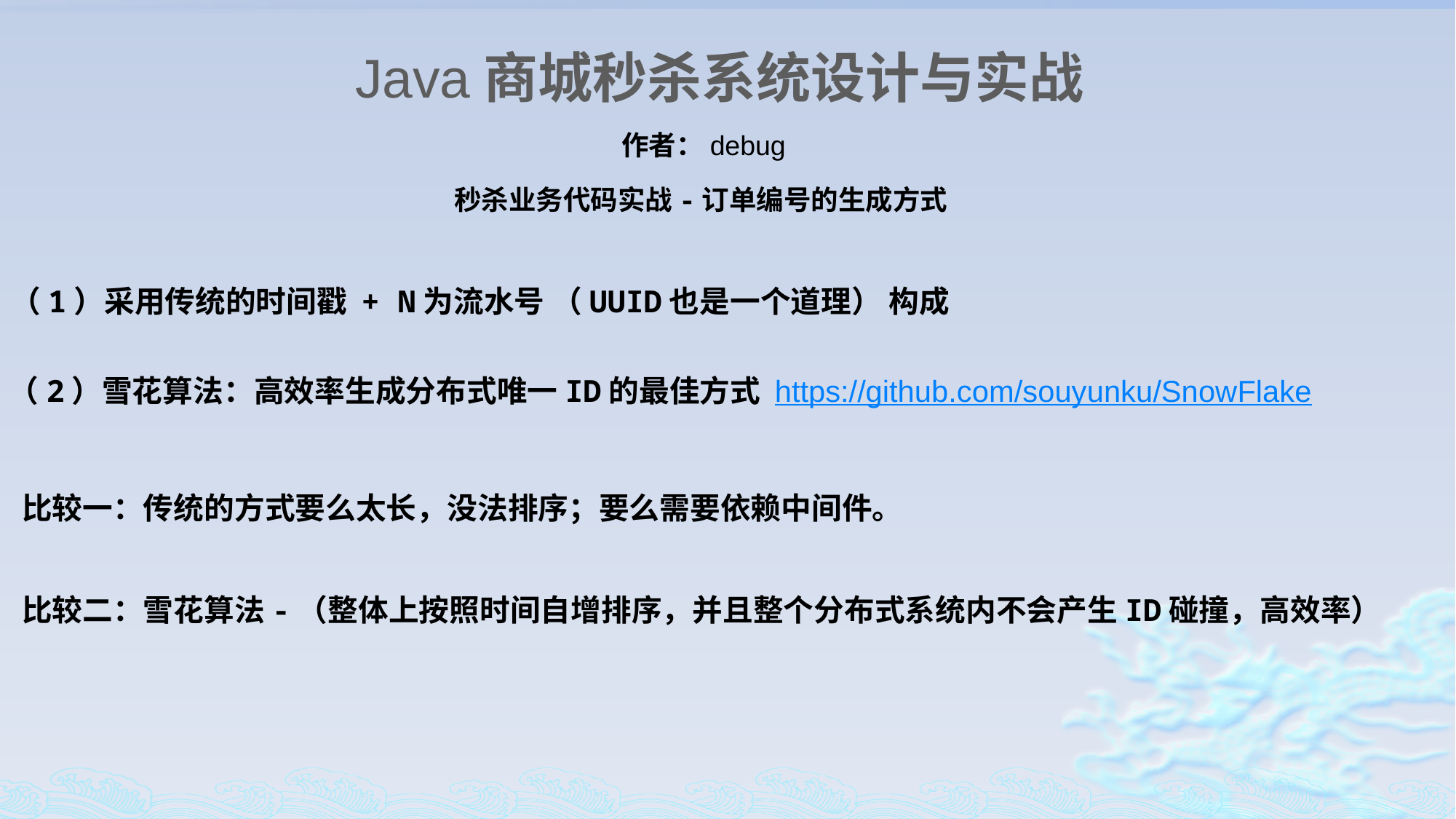

Java商城秒杀系统设计与实战
作者：debug
秒杀业务代码实战-订单编号的生成方式
（1）采用传统的时间戳 + N为流水号 （UUID也是一个道理） 构成
（2）雪花算法：高效率生成分布式唯一ID的最佳方式 https://github.com/souyunku/SnowFlake
 比较一：传统的方式要么太长，没法排序；要么需要依赖中间件。
 比较二：雪花算法-（整体上按照时间自增排序，并且整个分布式系统内不会产生ID碰撞，高效率）